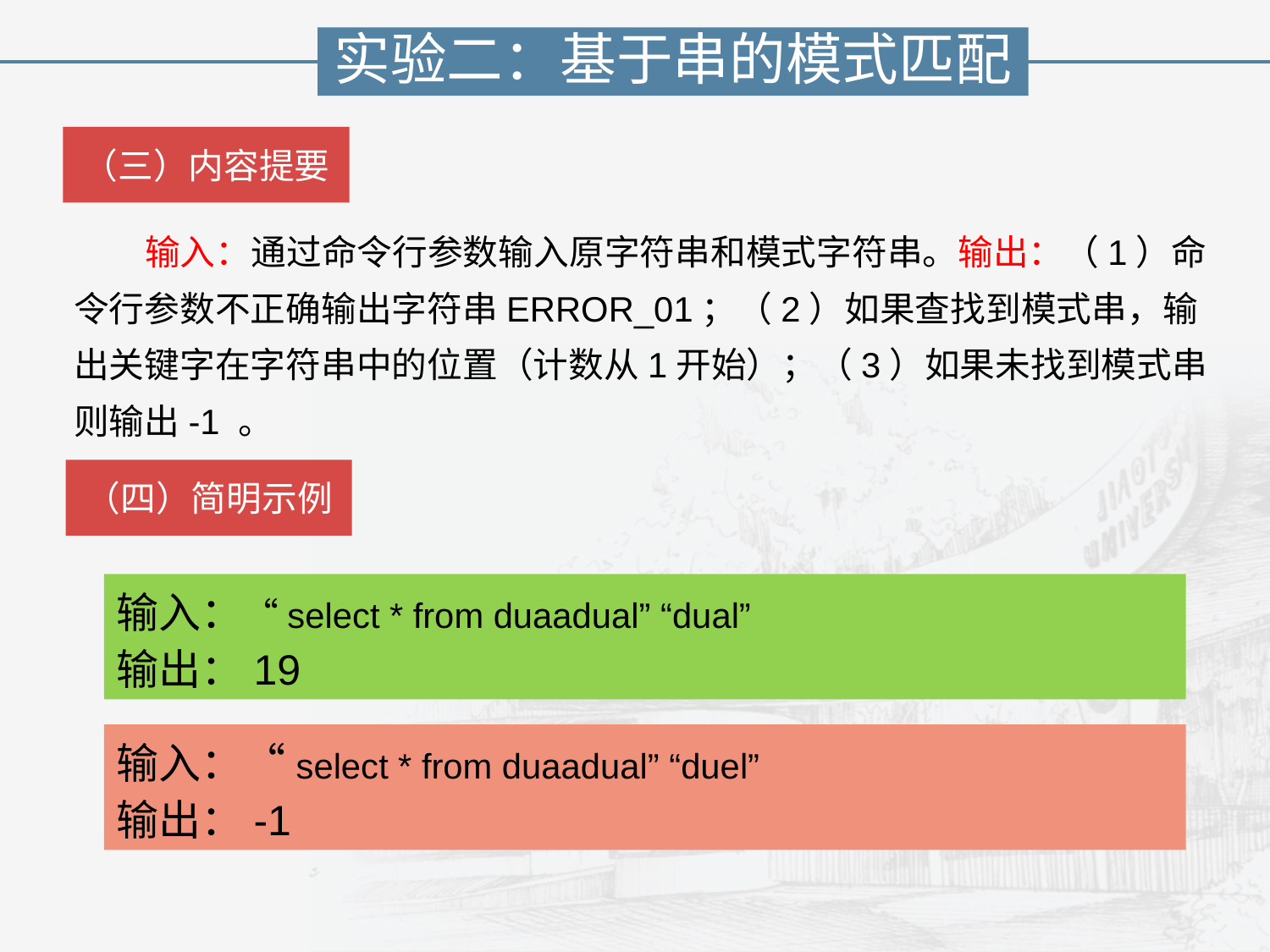

实验二：基于串的模式匹配
（三）内容提要
        输入：通过命令行参数输入原字符串和模式字符串。输出：（1）命令行参数不正确输出字符串ERROR_01；（2）如果查找到模式串，输出关键字在字符串中的位置（计数从1开始）；（3）如果未找到模式串则输出-1 。

（四）简明示例
输入：“select * from duaadual” “dual”
输出：19

输入：“select * from duaadual” “duel”
输出：-1